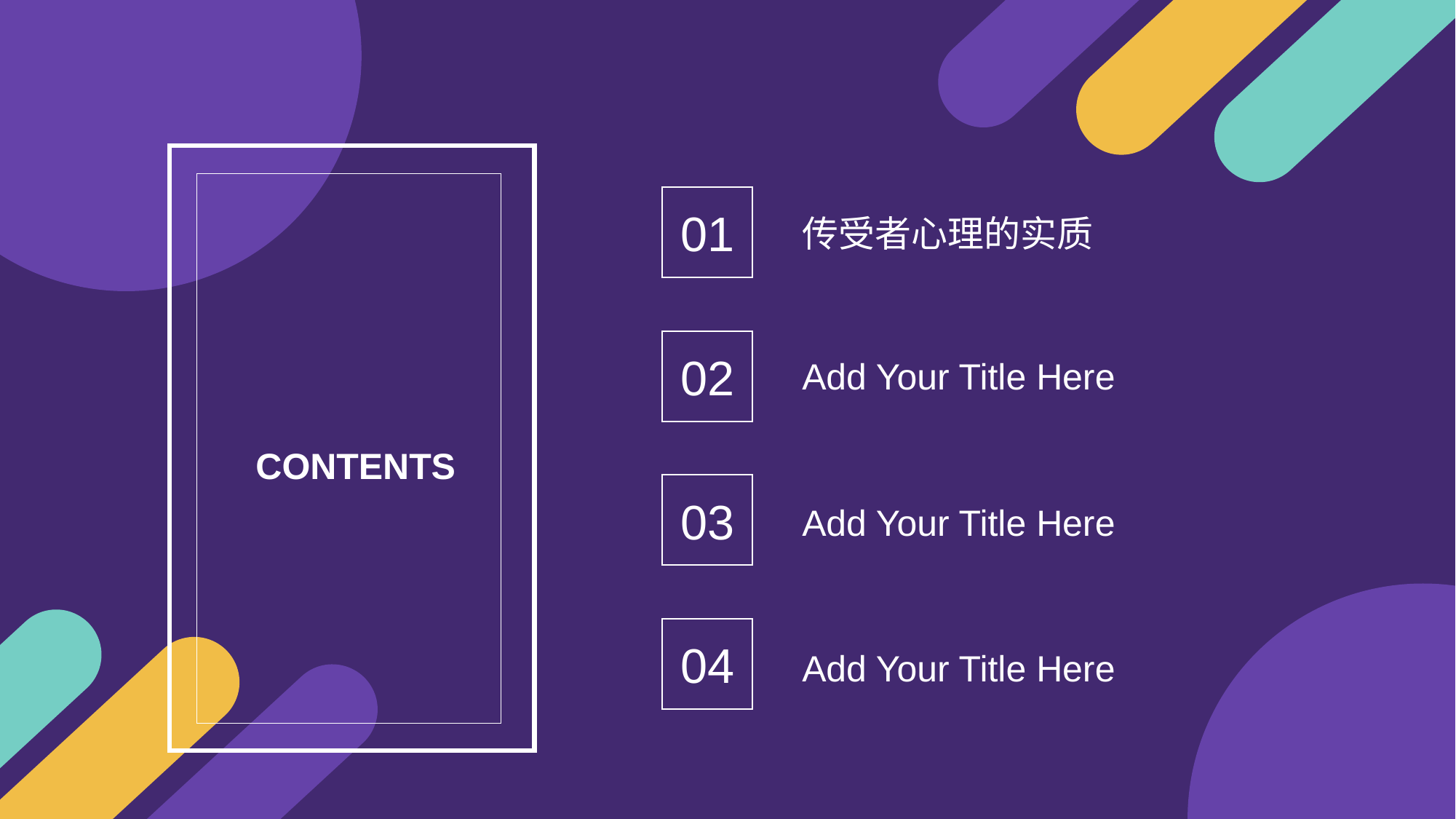

01
传受者心理的实质
02
Add Your Title Here
CONTENTS
03
Add Your Title Here

04
Add Your Title Here